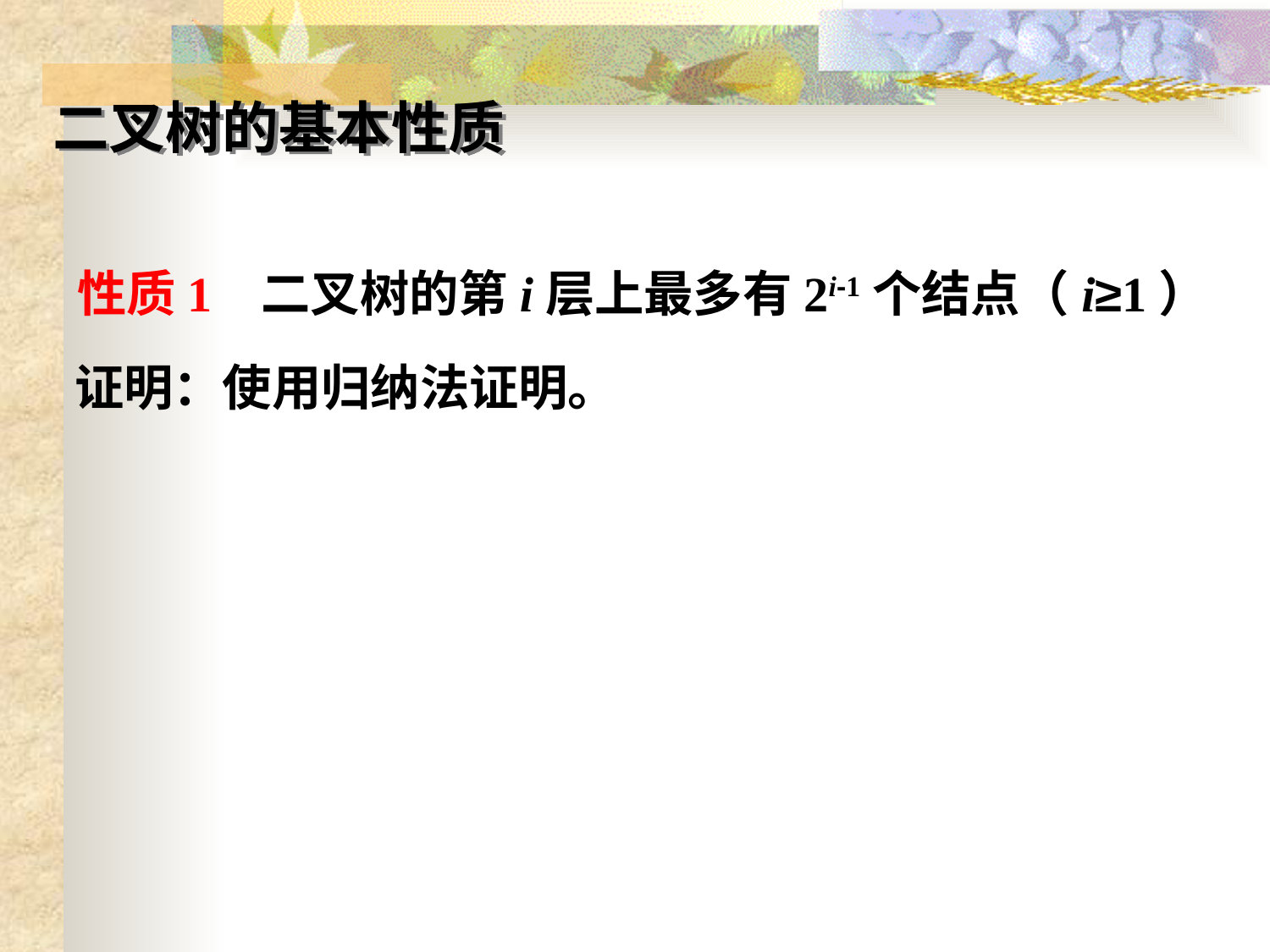

二叉树的基本性质
性质1   二叉树的第i层上最多有2i-1个结点（i≥1）
证明：使用归纳法证明。